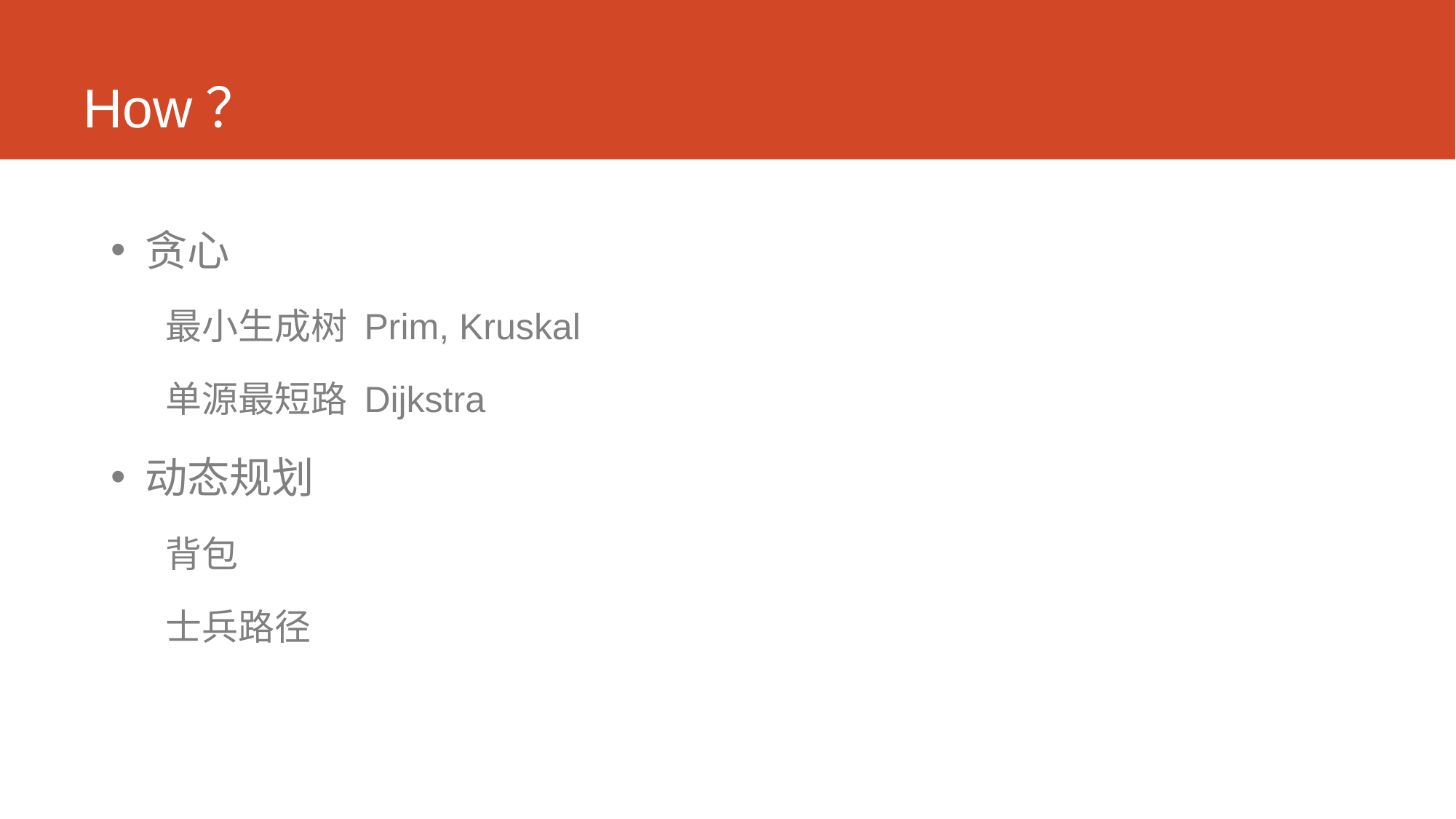

# How？
贪心
最小生成树 Prim, Kruskal
单源最短路 Dijkstra
动态规划
背包
士兵路径